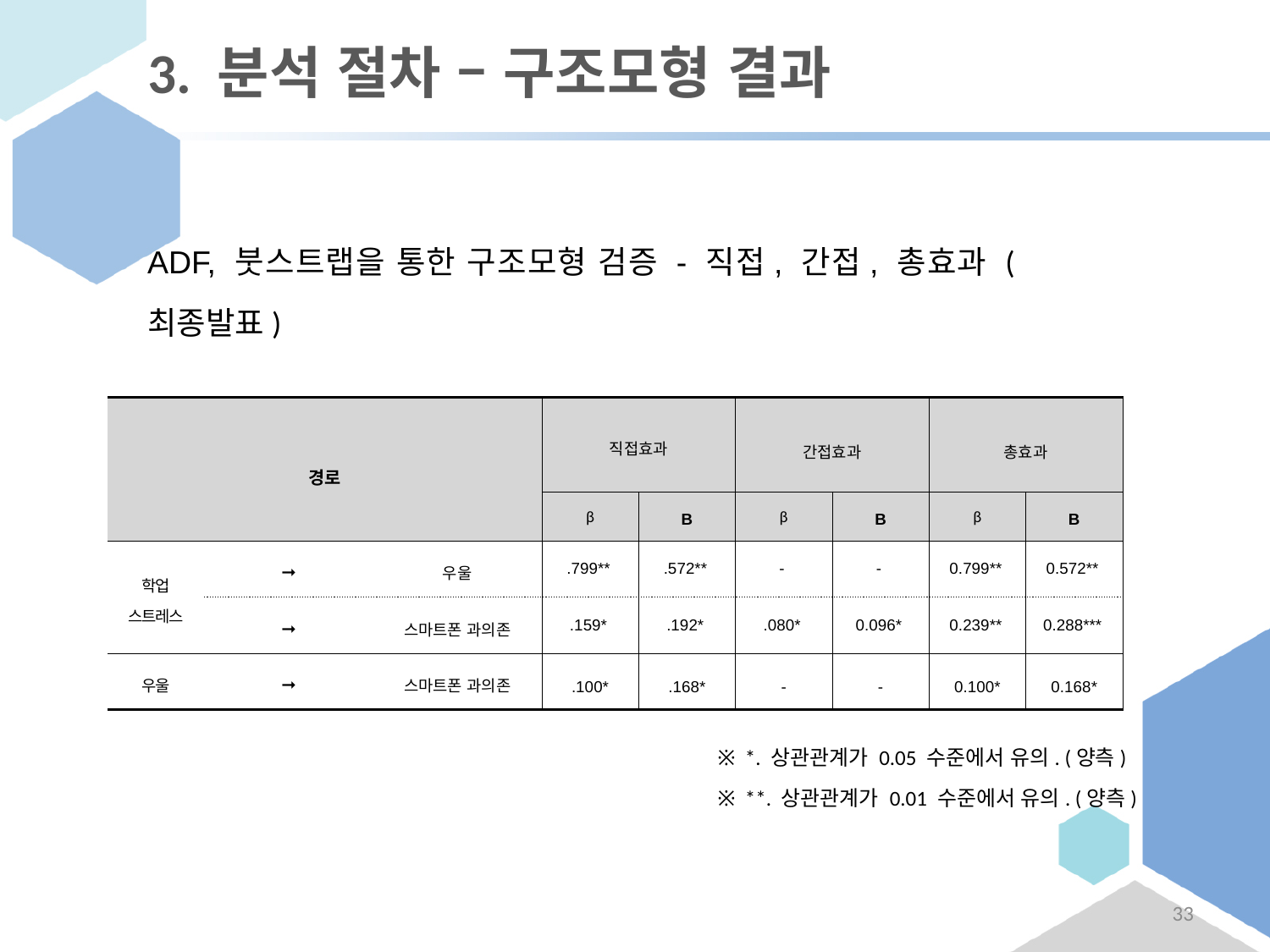

# 3. 분석 절차 – 구조모형 결과

ADF, 붓스트랩을 통한 구조모형 검증 - 직접, 간접, 총효과 (최종발표)
| 경로 |  |  | 직접효과 |  | 간접효과 |  | 총효과 |  |
| --- | --- | --- | --- | --- | --- | --- | --- | --- |
|  |  |  | β | B | β | B | β | B |
| 학업 스트레스 | ➞ | 우울 | .799\*\* | .572\*\* | - | - | 0.799\*\* | 0.572\*\* |
|  | ➞ | 스마트폰 과의존 | .159\* | .192\* | .080\* | 0.096\* | 0.239\*\* | 0.288\*\*\* |
| 우울 | ➞ | 스마트폰 과의존 | .100\* | .168\* | - | - | 0.100\* | 0.168\* |
※  *. 상관관계가 0.05 수준에서 유의. (양측)
※  **. 상관관계가 0.01 수준에서 유의. (양측)

33